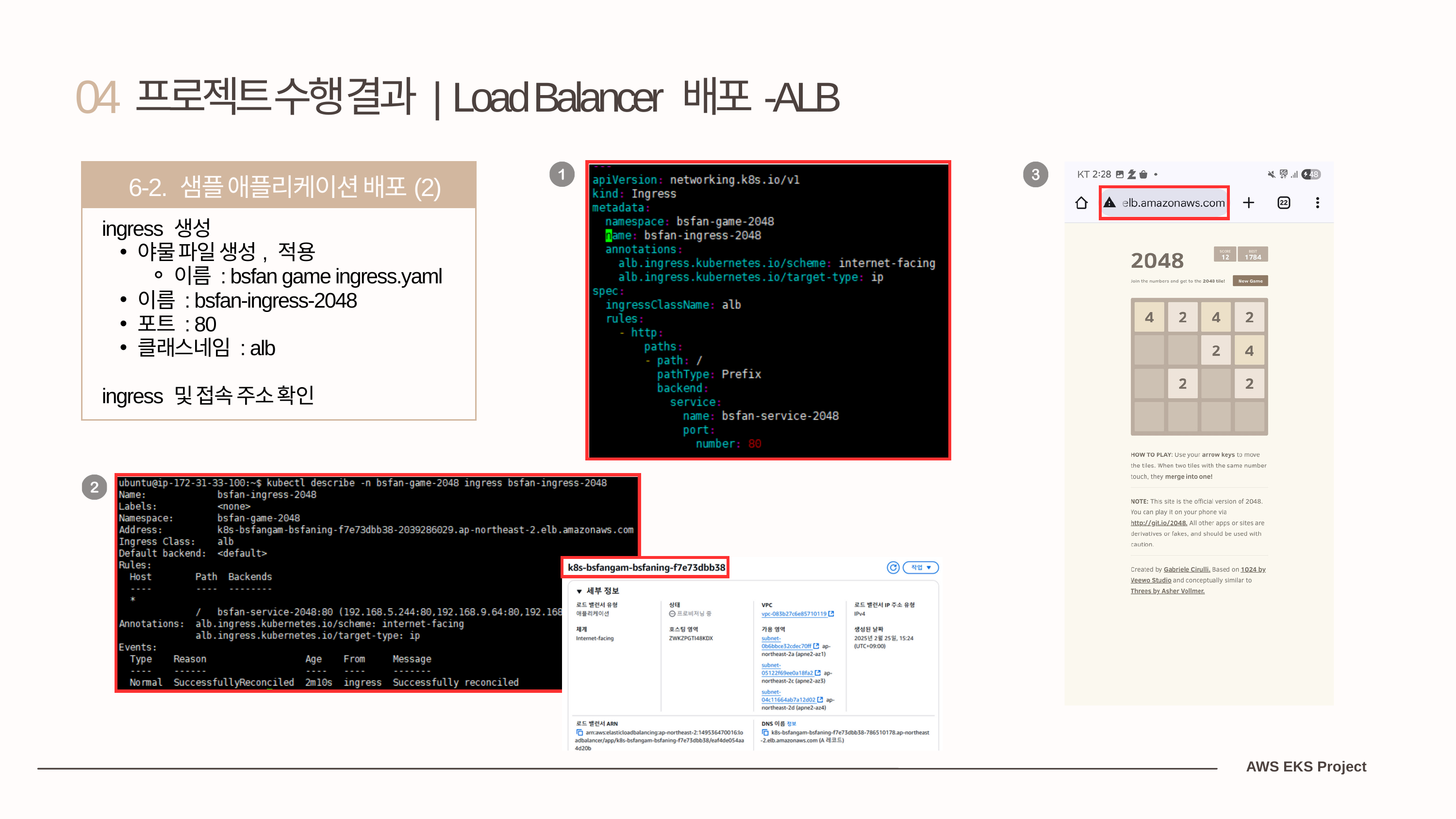

04
프로젝트 수행 결과 |  Load Balancer 배포-ALB

6-2. 샘플 애플리케이션 배포(2)

ingress 생성
야물 파일 생성, 적용
이름 : bsfan game ingress.yaml
이름 : bsfan-ingress-2048
포트 : 80
클래스네임 : alb

ingress 및 접속 주소 확인

AWS EKS Project